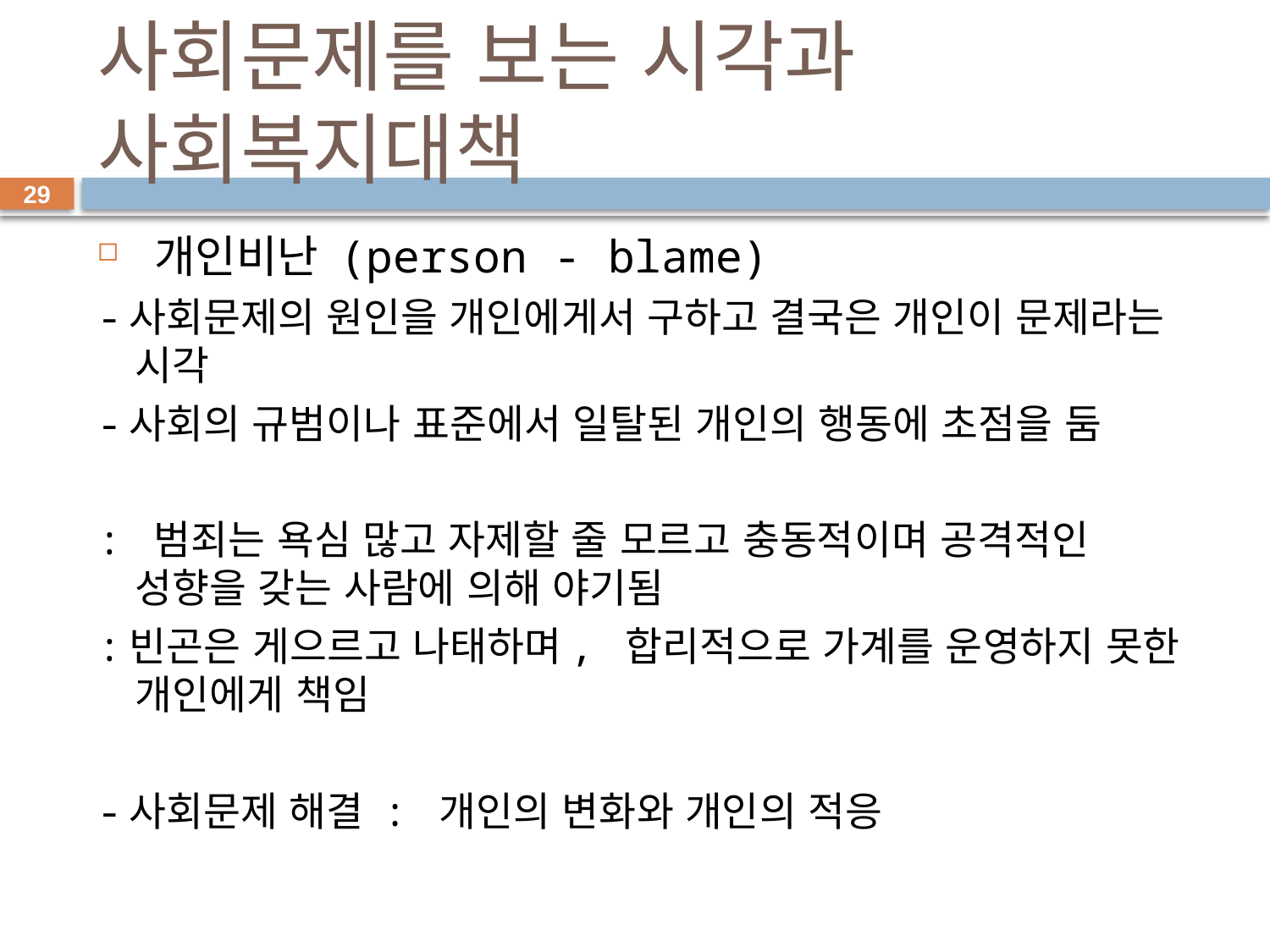

# 사회문제를 보는 시각과 사회복지대책
29
 개인비난 (person - blame)
-사회문제의 원인을 개인에게서 구하고 결국은 개인이 문제라는 시각
-사회의 규범이나 표준에서 일탈된 개인의 행동에 초점을 둠

: 범죄는 욕심 많고 자제할 줄 모르고 충동적이며 공격적인 성향을 갖는 사람에 의해 야기됨
:빈곤은 게으르고 나태하며, 합리적으로 가계를 운영하지 못한 개인에게 책임

-사회문제 해결 : 개인의 변화와 개인의 적응